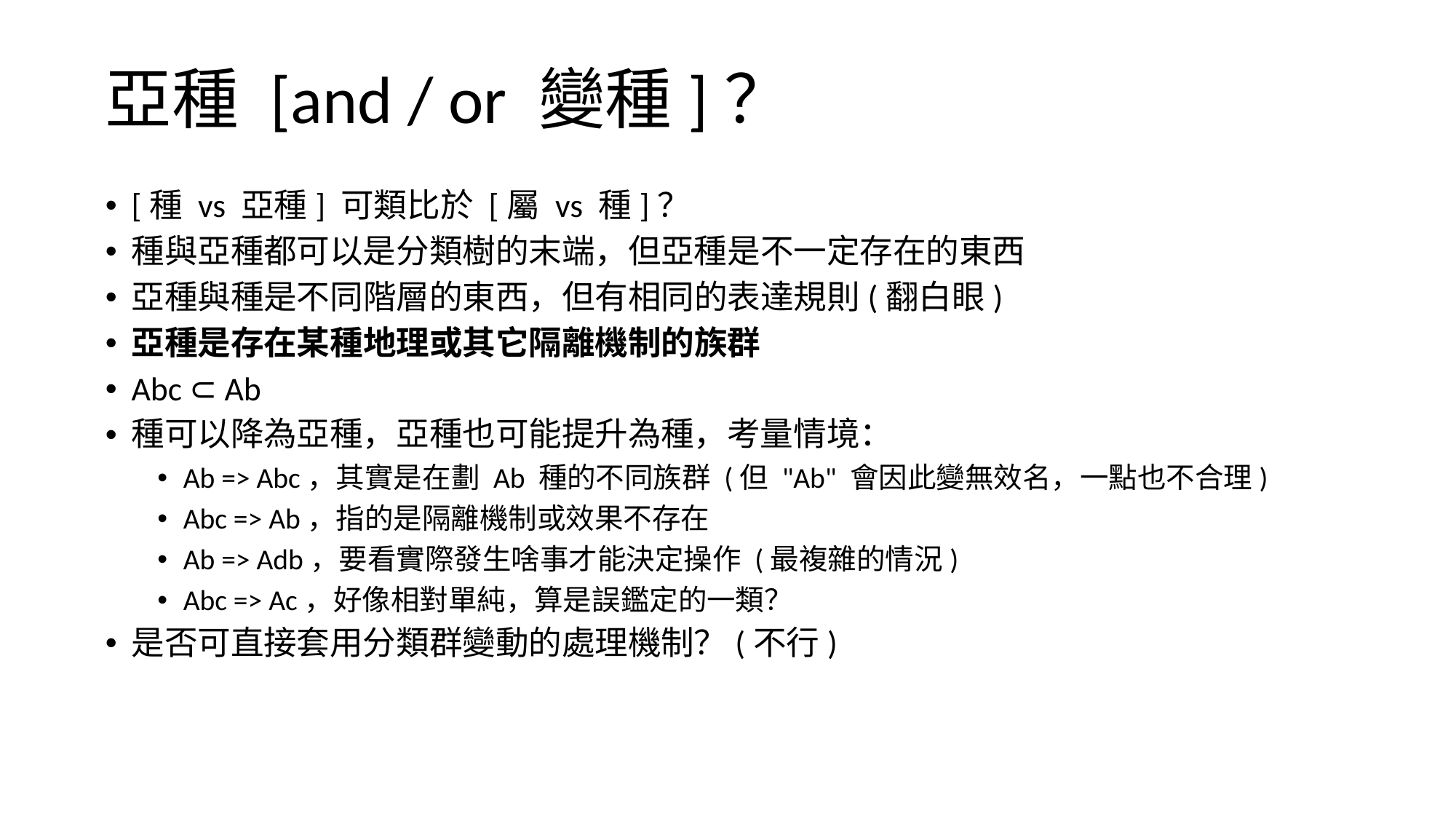

# 亞種 [and / or 變種]？
[種 vs 亞種] 可類比於 [屬 vs 種]？
種與亞種都可以是分類樹的末端，但亞種是不一定存在的東西
亞種與種是不同階層的東西，但有相同的表達規則(翻白眼)
亞種是存在某種地理或其它隔離機制的族群
Abc ⊂ Ab
種可以降為亞種，亞種也可能提升為種，考量情境：
Ab => Abc，其實是在劃 Ab 種的不同族群 (但 "Ab" 會因此變無效名，一點也不合理)
Abc => Ab，指的是隔離機制或效果不存在
Ab => Adb，要看實際發生啥事才能決定操作 (最複雜的情況)
Abc => Ac，好像相對單純，算是誤鑑定的一類？
是否可直接套用分類群變動的處理機制？(不行)
22